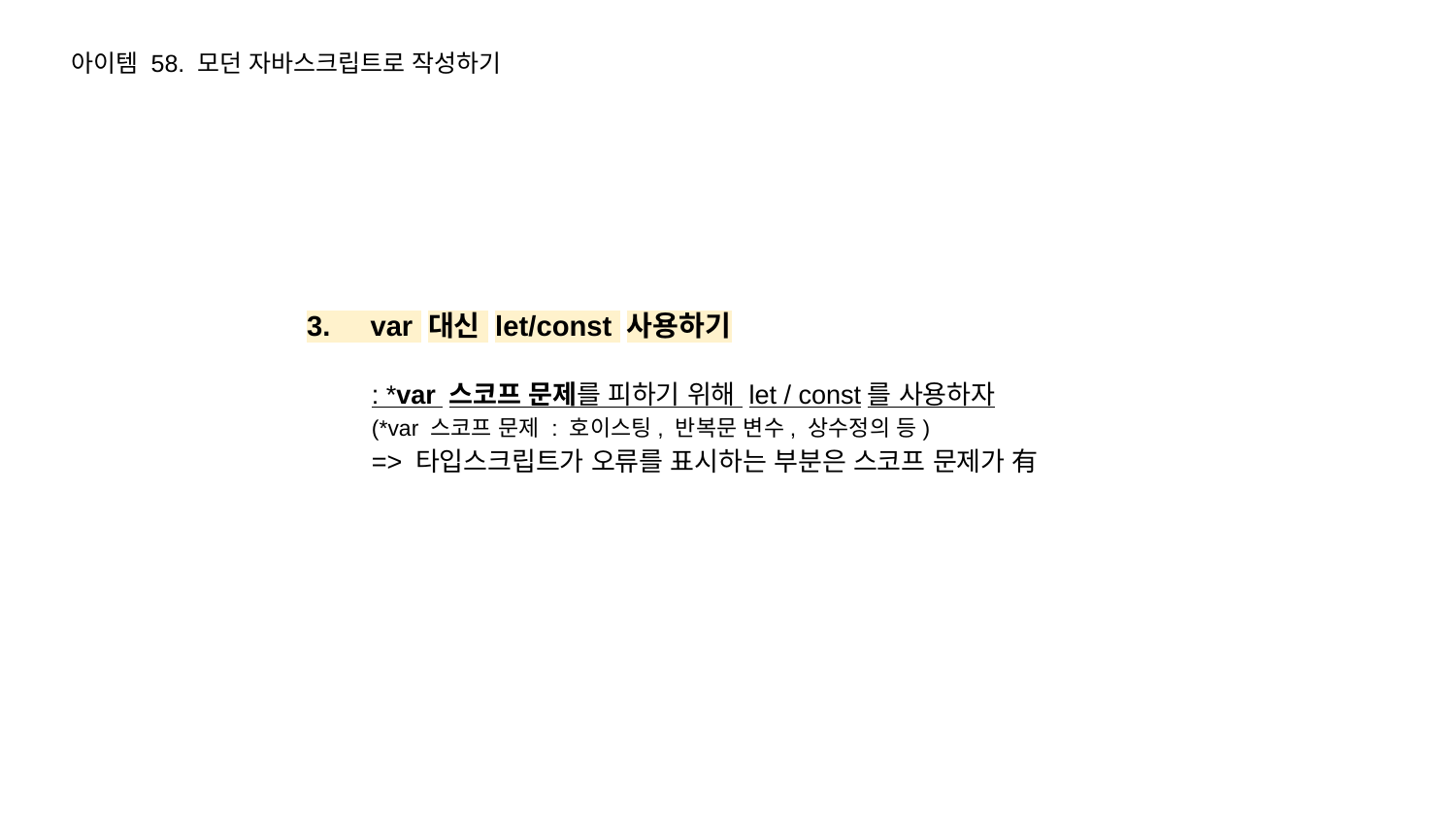

아이템 58. 모던 자바스크립트로 작성하기
 3.     var 대신 let/const 사용하기

: *var 스코프 문제를 피하기 위해 let / const를 사용하자
(*var 스코프 문제 : 호이스팅, 반복문 변수, 상수정의 등)
=> 타입스크립트가 오류를 표시하는 부분은 스코프 문제가 有